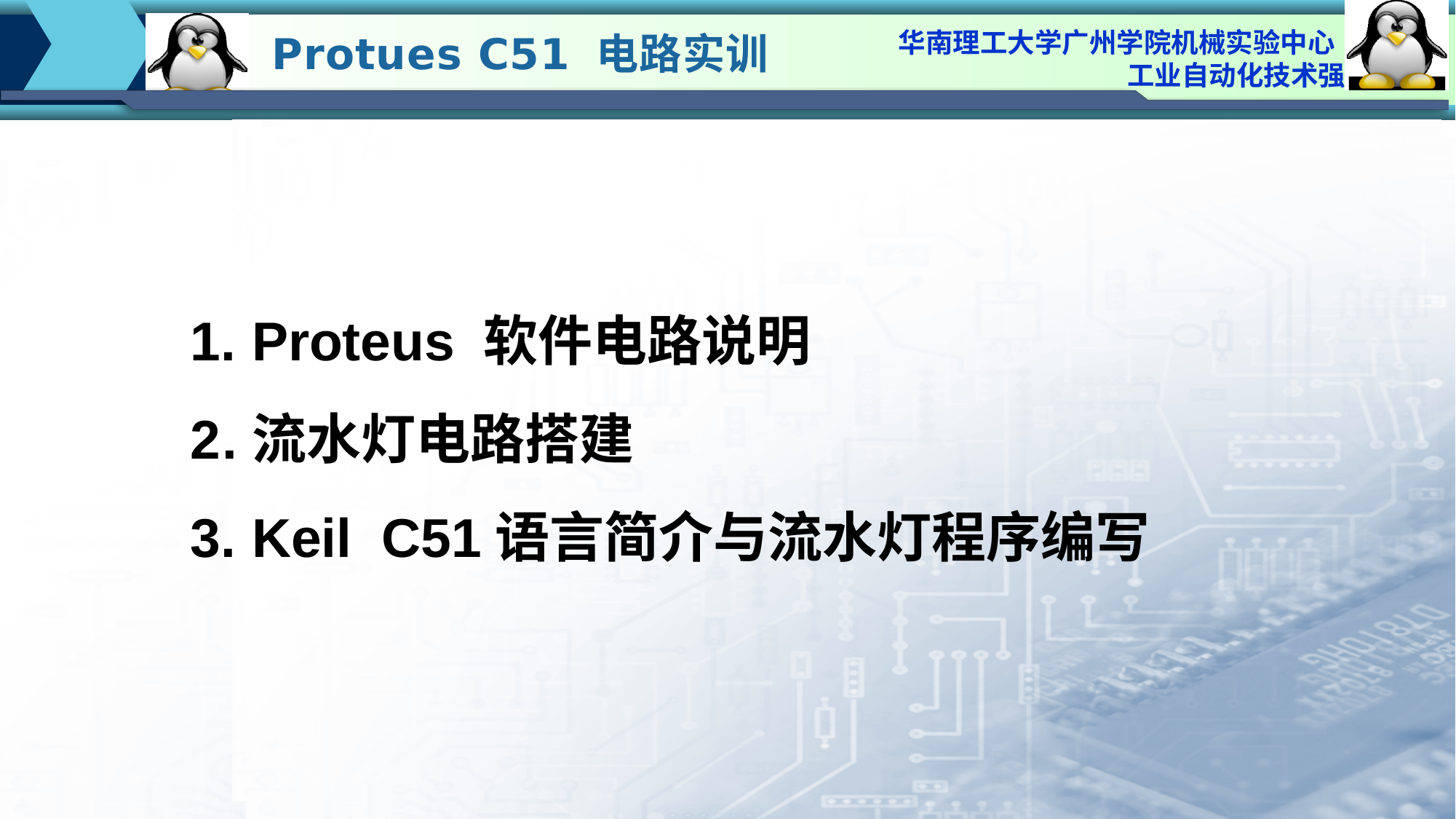

Protues C51 电路实训
Proteus 软件电路说明
流水灯电路搭建
Keil  C51语言简介与流水灯程序编写